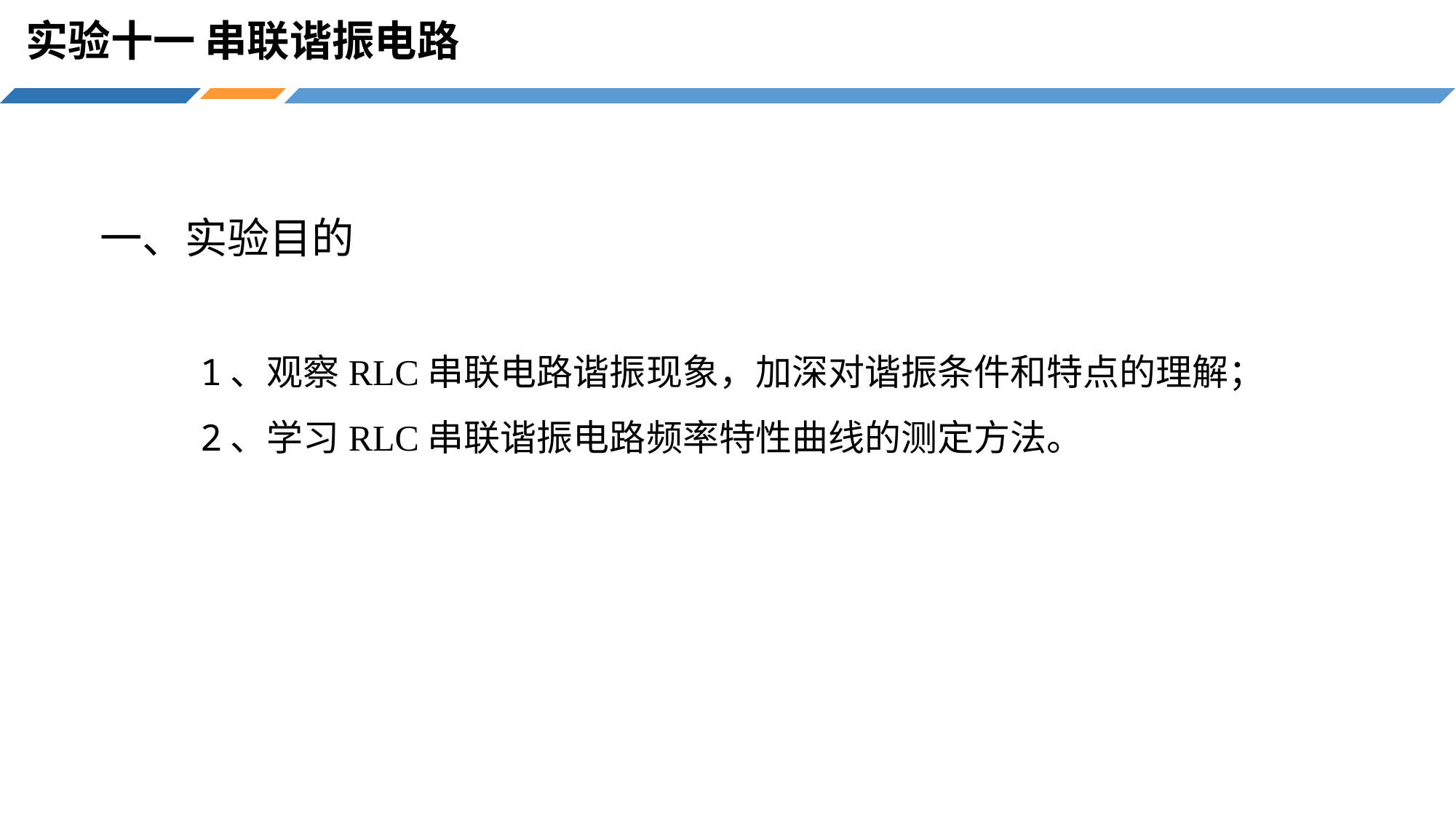

# 实验十一 串联谐振电路
一、实验目的
1、观察RLC串联电路谐振现象，加深对谐振条件和特点的理解；
2、学习RLC串联谐振电路频率特性曲线的测定方法。